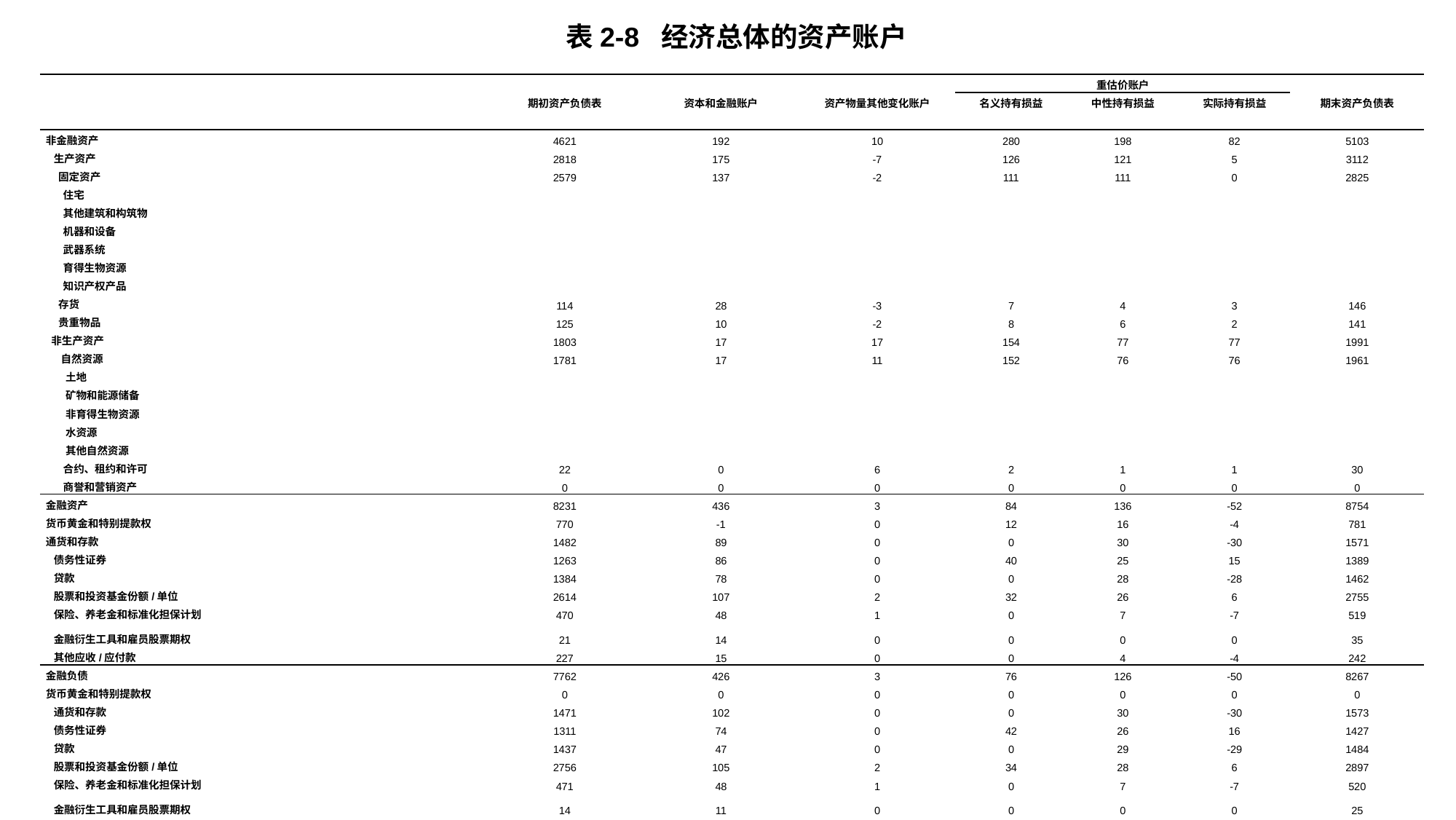

表2-8  经济总体的资产账户
|  |  |  |  | 重估价账户 |  |  |  |
| --- | --- | --- | --- | --- | --- | --- | --- |
|  | 期初资产负债表 | 资本和金融账户 | 资产物量其他变化账户 | 名义持有损益 | 中性持有损益 | 实际持有损益 | 期末资产负债表 |
| 非金融资产 | 4621 | 192 | 10 | 280 | 198 | 82 | 5103 |
| 生产资产 | 2818 | 175 | -7 | 126 | 121 | 5 | 3112 |
| 固定资产 | 2579 | 137 | -2 | 111 | 111 | 0 | 2825 |
| 住宅 |  |  |  |  |  |  |  |
| 其他建筑和构筑物 |  |  |  |  |  |  |  |
| 机器和设备 |  |  |  |  |  |  |  |
| 武器系统 |  |  |  |  |  |  |  |
| 育得生物资源 |  |  |  |  |  |  |  |
| 知识产权产品 |  |  |  |  |  |  |  |
| 存货 | 114 | 28 | -3 | 7 | 4 | 3 | 146 |
| 贵重物品 | 125 | 10 | -2 | 8 | 6 | 2 | 141 |
| 非生产资产 | 1803 | 17 | 17 | 154 | 77 | 77 | 1991 |
| 自然资源 | 1781 | 17 | 11 | 152 | 76 | 76 | 1961 |
| 土地 |  |  |  |  |  |  |  |
| 矿物和能源储备 |  |  |  |  |  |  |  |
| 非育得生物资源 |  |  |  |  |  |  |  |
| 水资源 |  |  |  |  |  |  |  |
| 其他自然资源 |  |  |  |  |  |  |  |
| 合约、租约和许可 | 22 | 0 | 6 | 2 | 1 | 1 | 30 |
| 商誉和营销资产 | 0 | 0 | 0 | 0 | 0 | 0 | 0 |
| 金融资产 | 8231 | 436 | 3 | 84 | 136 | -52 | 8754 |
| 货币黄金和特别提款权 | 770 | -1 | 0 | 12 | 16 | -4 | 781 |
| 通货和存款 | 1482 | 89 | 0 | 0 | 30 | -30 | 1571 |
| 债务性证券 | 1263 | 86 | 0 | 40 | 25 | 15 | 1389 |
| 贷款 | 1384 | 78 | 0 | 0 | 28 | -28 | 1462 |
| 股票和投资基金份额/单位 | 2614 | 107 | 2 | 32 | 26 | 6 | 2755 |
| 保险、养老金和标准化担保计划 | 470 | 48 | 1 | 0 | 7 | -7 | 519 |
| 金融衍生工具和雇员股票期权 | 21 | 14 | 0 | 0 | 0 | 0 | 35 |
| 其他应收/应付款 | 227 | 15 | 0 | 0 | 4 | -4 | 242 |
| 金融负债 | 7762 | 426 | 3 | 76 | 126 | -50 | 8267 |
| 货币黄金和特别提款权 | 0 | 0 | 0 | 0 | 0 | 0 | 0 |
| 通货和存款 | 1471 | 102 | 0 | 0 | 30 | -30 | 1573 |
| 债务性证券 | 1311 | 74 | 0 | 42 | 26 | 16 | 1427 |
| 贷款 | 1437 | 47 | 0 | 0 | 29 | -29 | 1484 |
| 股票和投资基金份额/单位 | 2756 | 105 | 2 | 34 | 28 | 6 | 2897 |
| 保险、养老金和标准化担保计划 | 471 | 48 | 1 | 0 | 7 | -7 | 520 |
| 金融衍生工具和雇员股票期权 | 14 | 11 | 0 | 0 | 0 | 0 | 25 |
| 其他应收/应付款 | 302 | 39 | 0 | 0 | 6 | -6 | 341 |
| 净值 | 5090 | 202 | 10 | 288 | 208 | 80 | 5590 |